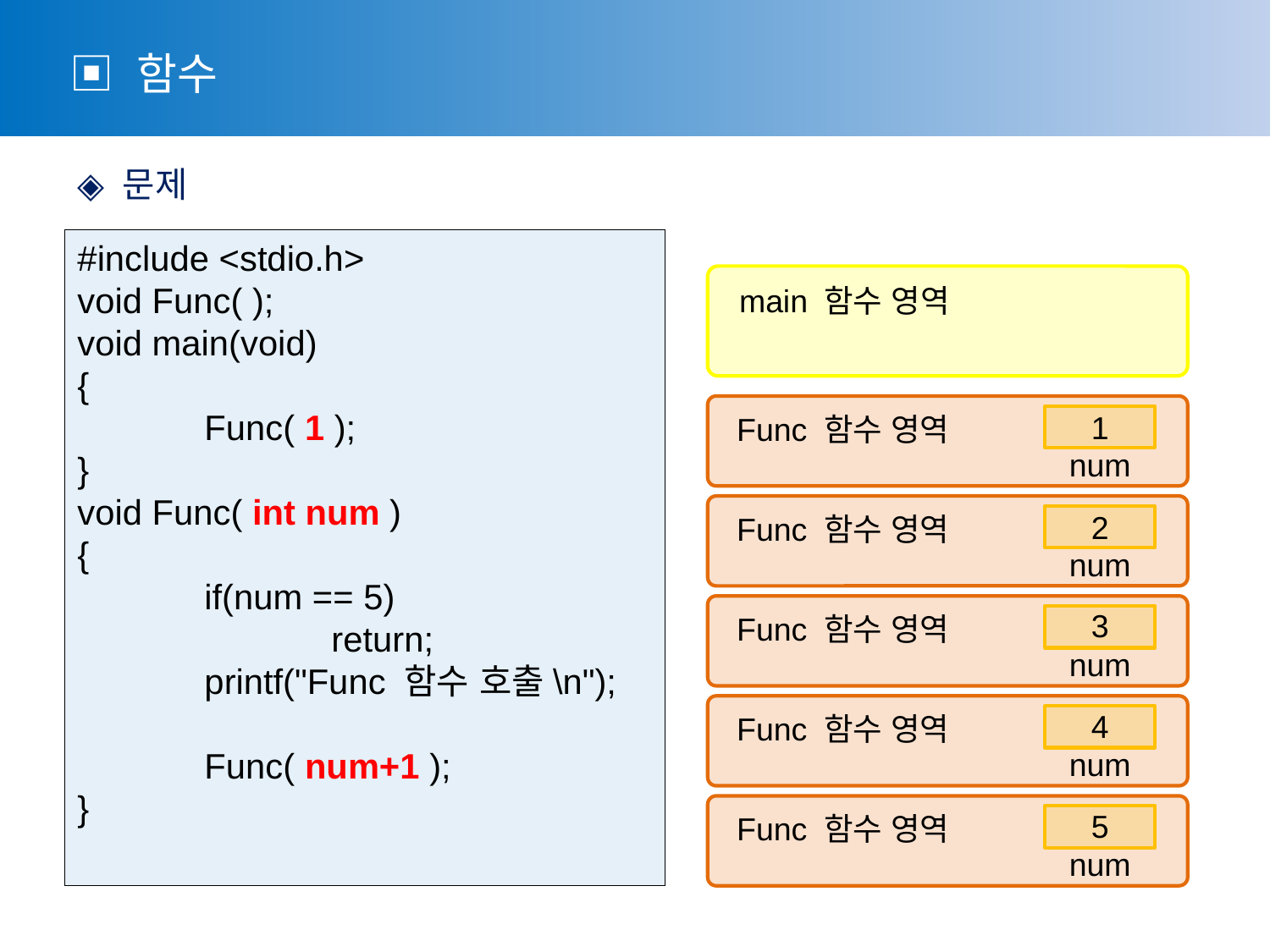

▣ 함수
 ◈ 문제
#include <stdio.h>
void Func( );
void main(void)
{
	Func( 1 );
}
void Func( int num )
{
	if(num == 5)
		return;
	printf("Func 함수 호출\n");

	Func( num+1 );
}

main 함수 영역

Func 함수 영역
1

num

Func 함수 영역
2

num

Func 함수 영역
3

num

Func 함수 영역
4

num

Func 함수 영역
5

num